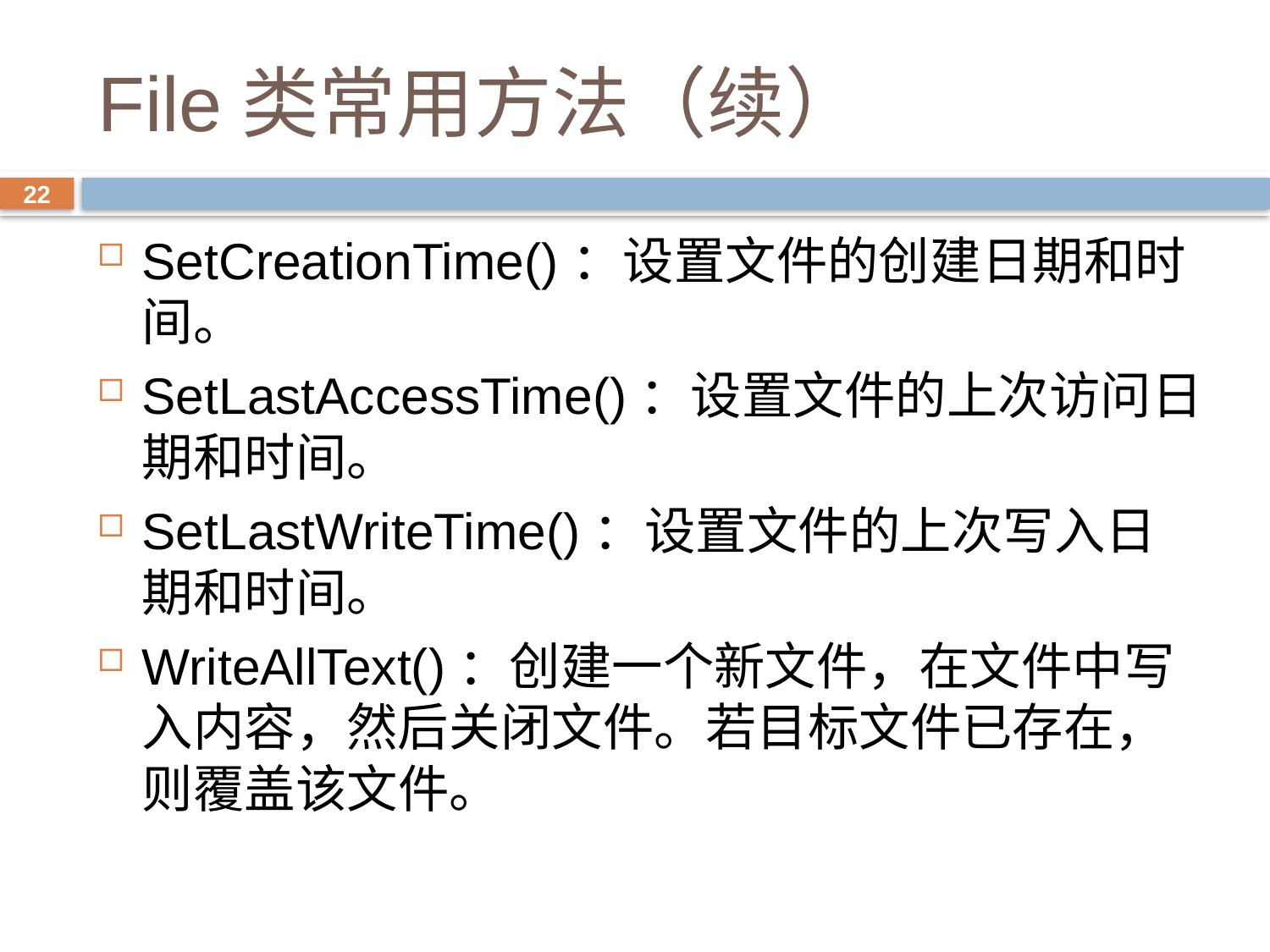

# File类常用方法（续）
22
SetCreationTime()：设置文件的创建日期和时间。
SetLastAccessTime()：设置文件的上次访问日期和时间。
SetLastWriteTime()：设置文件的上次写入日期和时间。
WriteAllText()：创建一个新文件，在文件中写入内容，然后关闭文件。若目标文件已存在，则覆盖该文件。